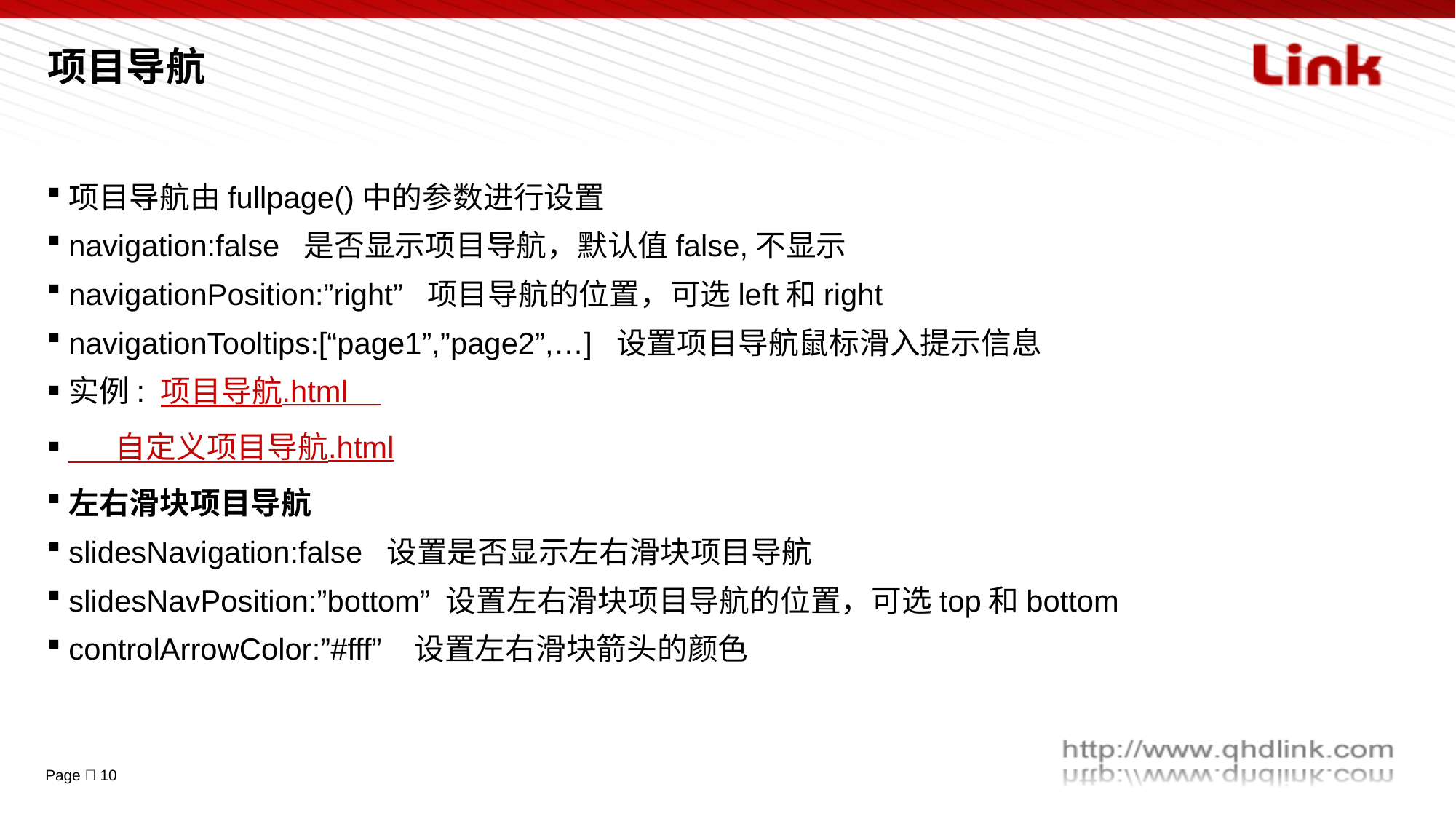

# 项目导航
项目导航由fullpage()中的参数进行设置
navigation:false  是否显示项目导航，默认值false,不显示
navigationPosition:”right”  项目导航的位置，可选left和right
navigationTooltips:[“page1”,”page2”,…]  设置项目导航鼠标滑入提示信息
实例: 项目导航.html
       自定义项目导航.html
左右滑块项目导航
slidesNavigation:false  设置是否显示左右滑块项目导航
slidesNavPosition:”bottom” 设置左右滑块项目导航的位置，可选top和bottom
controlArrowColor:”#fff”   设置左右滑块箭头的颜色